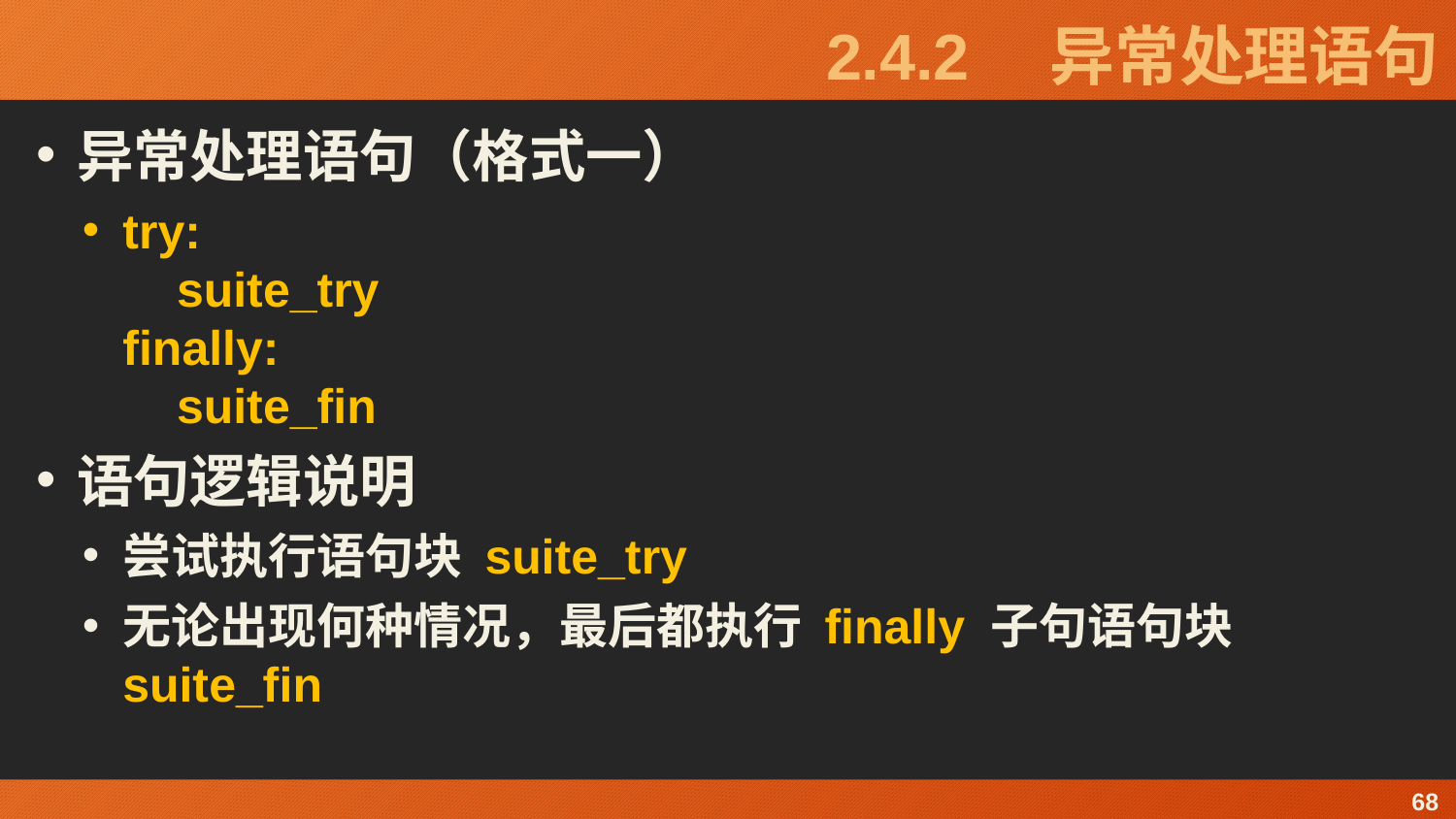

# 2.4.2　异常处理语句
异常处理语句（格式一）
try:
    suite_try
finally:
    suite_fin
语句逻辑说明
尝试执行语句块 suite_try
无论出现何种情况，最后都执行 finally 子句语句块 suite_fin
68